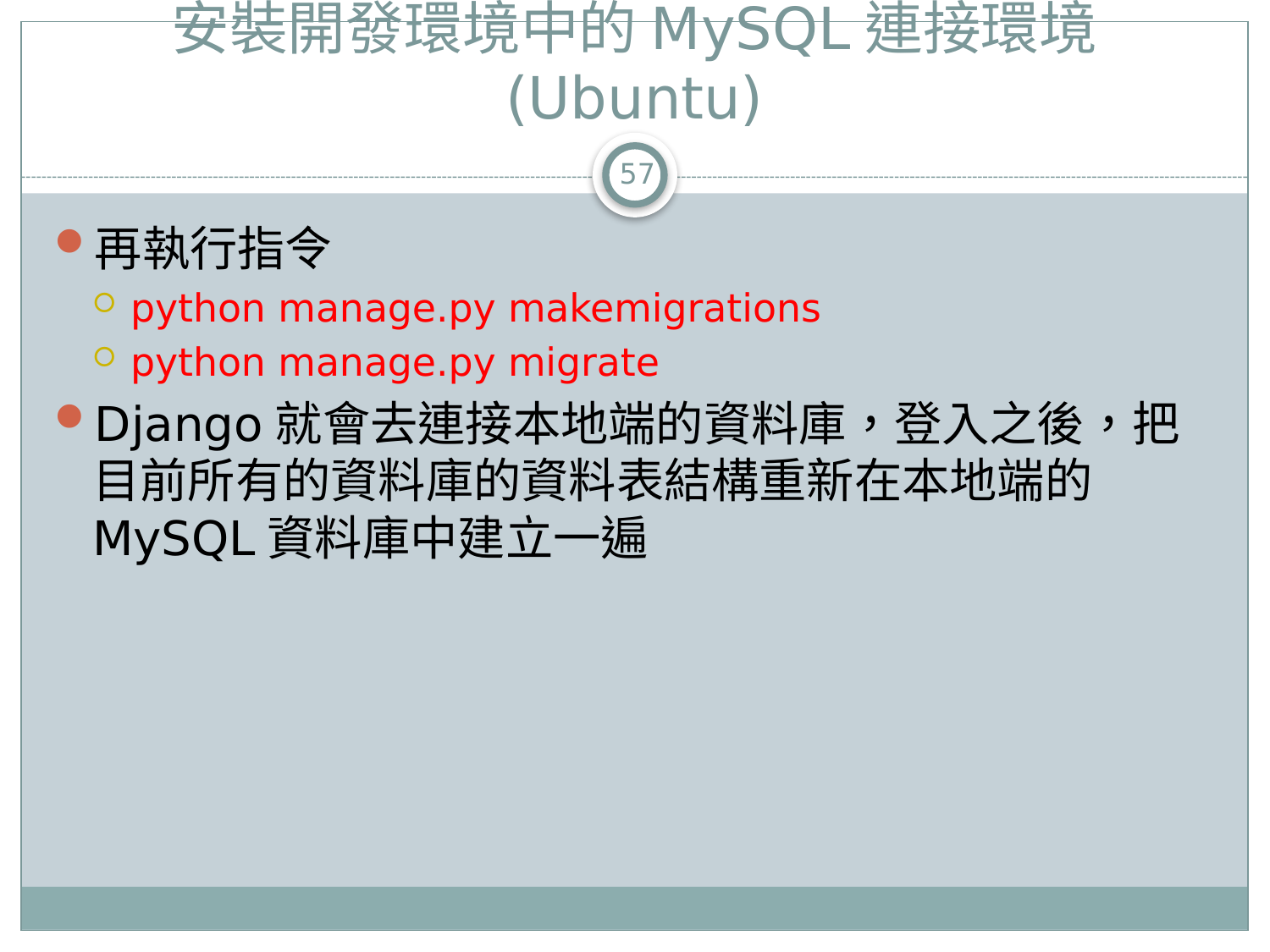

# 安裝開發環境中的MySQL連接環境 (Ubuntu)
57
再執行指令
python manage.py makemigrations
python manage.py migrate
Django就會去連接本地端的資料庫，登入之後，把目前所有的資料庫的資料表結構重新在本地端的MySQL資料庫中建立一遍